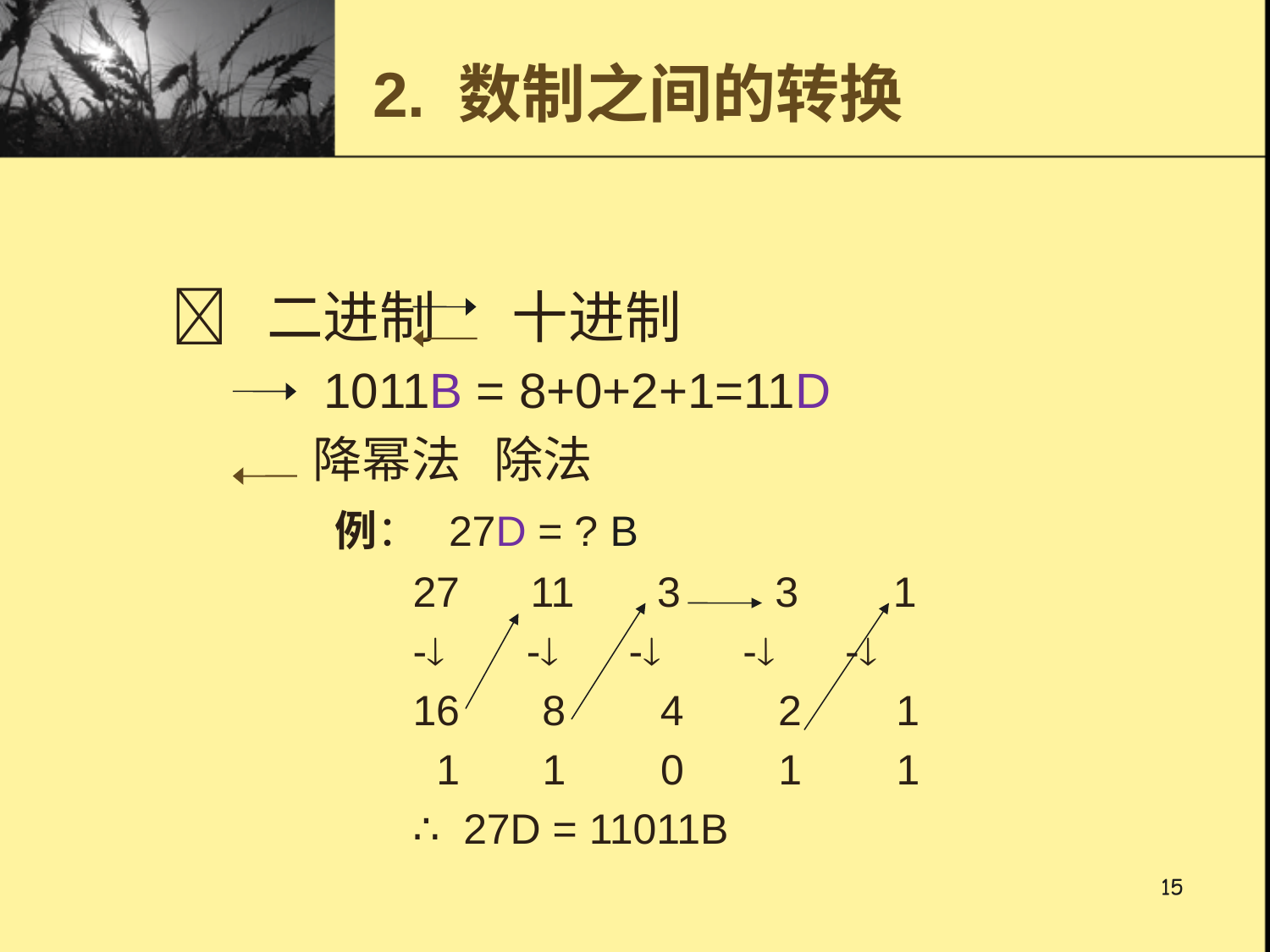

# 2. 数制之间的转换
•  二进制      十进制
      1011B = 8+0+2+1=11D
      降幂法   除法
        例：  27D = ? B
               27      11       3        3        1
               -↓       -↓      -↓       -↓      -↓
               16       8        4        2        1
                 1       1        0        1        1
               ∴  27D = 11011B

15